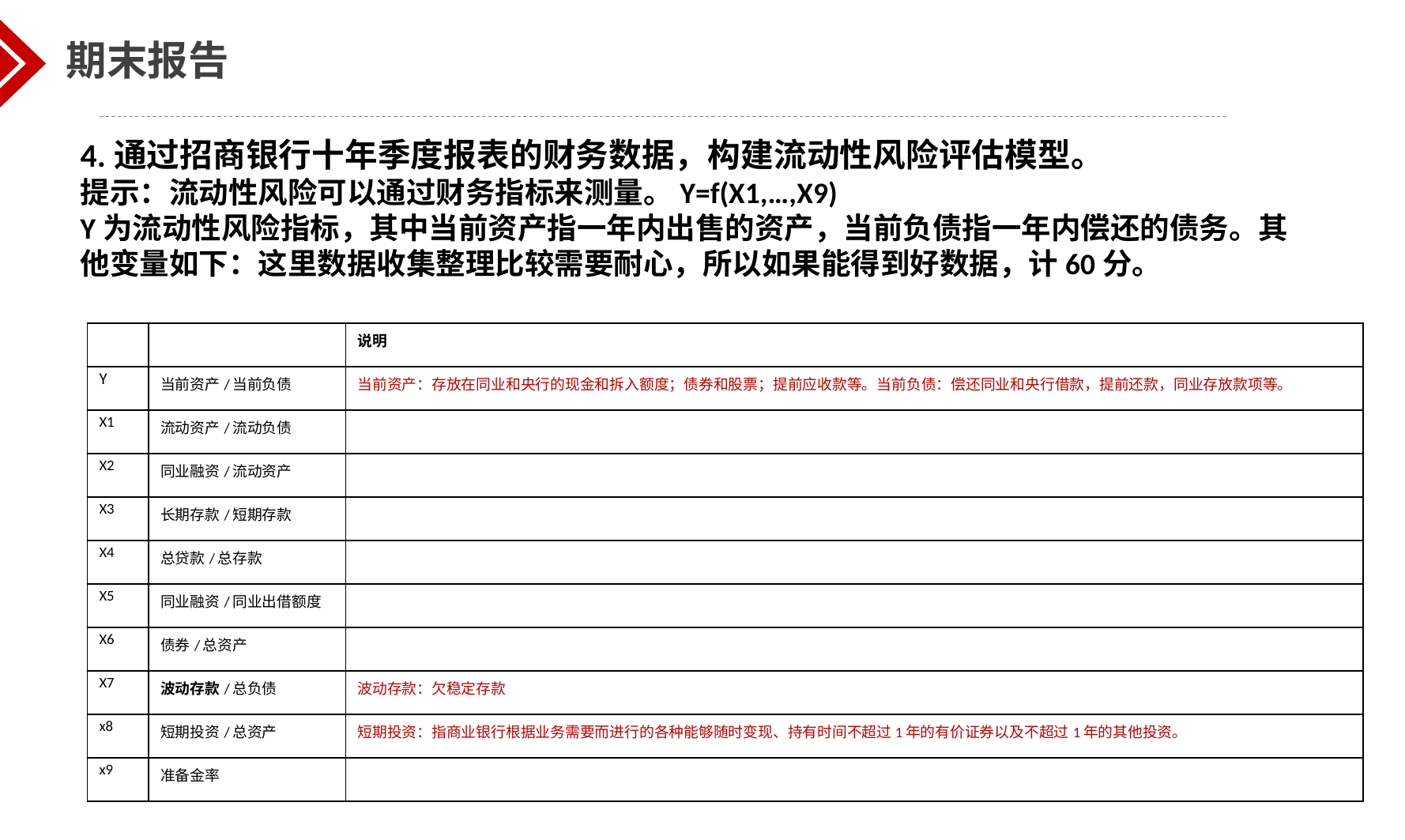

# 期末报告
4.通过招商银行十年季度报表的财务数据，构建流动性风险评估模型。
提示：流动性风险可以通过财务指标来测量。Y=f(X1,…,X9)
Y为流动性风险指标，其中当前资产指一年内出售的资产，当前负债指一年内偿还的债务。其他变量如下：这里数据收集整理比较需要耐心，所以如果能得到好数据，计60分。

|  |  | 说明 |
| --- | --- | --- |
| Y | 当前资产/当前负债 | 当前资产：存放在同业和央行的现金和拆入额度；债券和股票；提前应收款等。当前负债：偿还同业和央行借款，提前还款，同业存放款项等。 |
| X1 | 流动资产/流动负债 |  |
| X2 | 同业融资/流动资产 |  |
| X3 | 长期存款/短期存款 |  |
| X4 | 总贷款/总存款 |  |
| X5 | 同业融资/同业出借额度 |  |
| X6 | 债券/总资产 |  |
| X7 | 波动存款/总负债 | 波动存款：欠稳定存款 |
| x8 | 短期投资/总资产 | 短期投资：指商业银行根据业务需要而进行的各种能够随时变现、持有时间不超过1年的有价证券以及不超过1年的其他投资。 |
| x9 | 准备金率 |  |